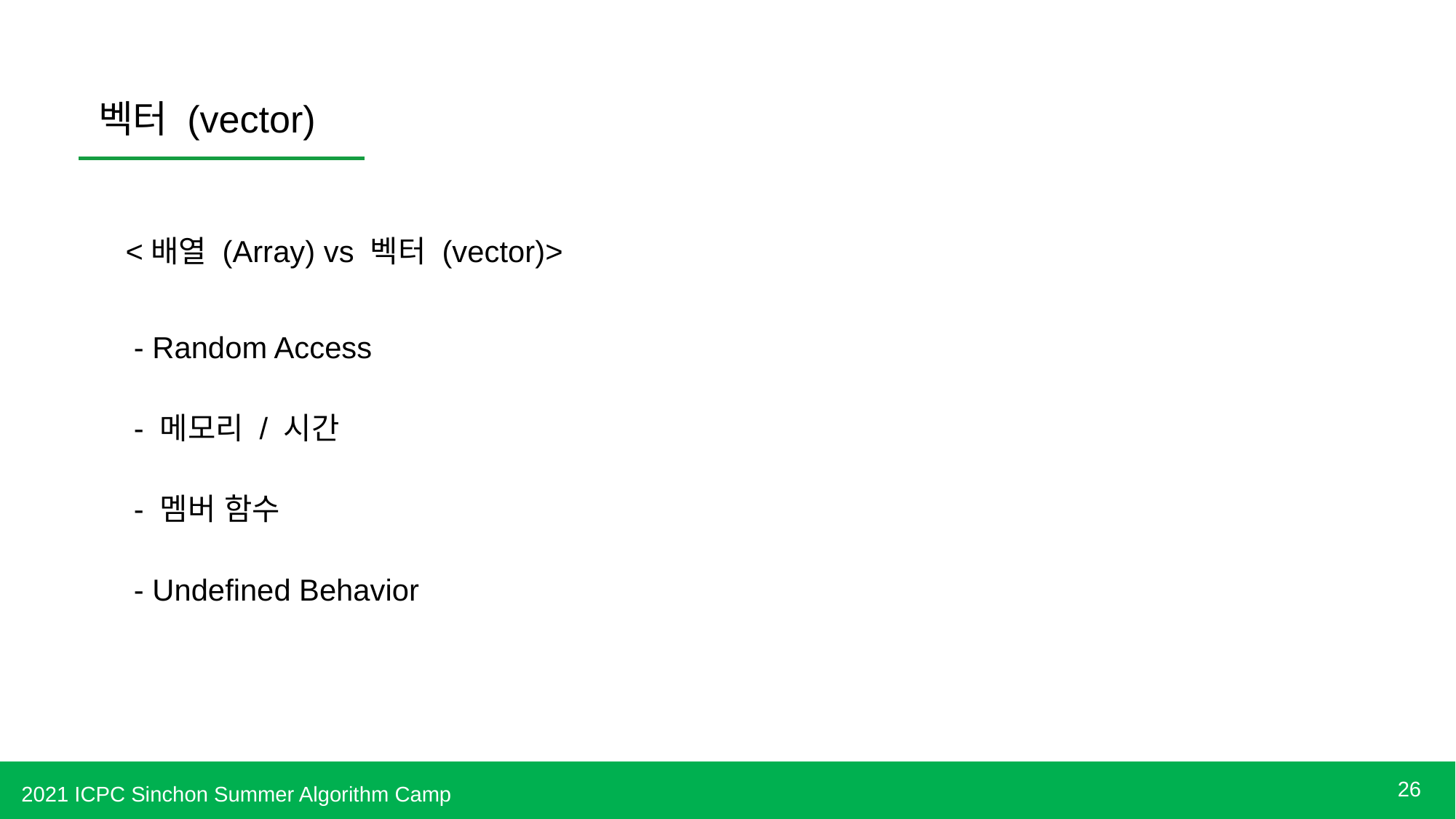

벡터 (vector)
<배열 (Array) vs 벡터 (vector)>
 - Random Access
 - 메모리 / 시간
 - 멤버 함수
 - Undefined Behavior

26
2021 ICPC Sinchon Summer Algorithm Camp